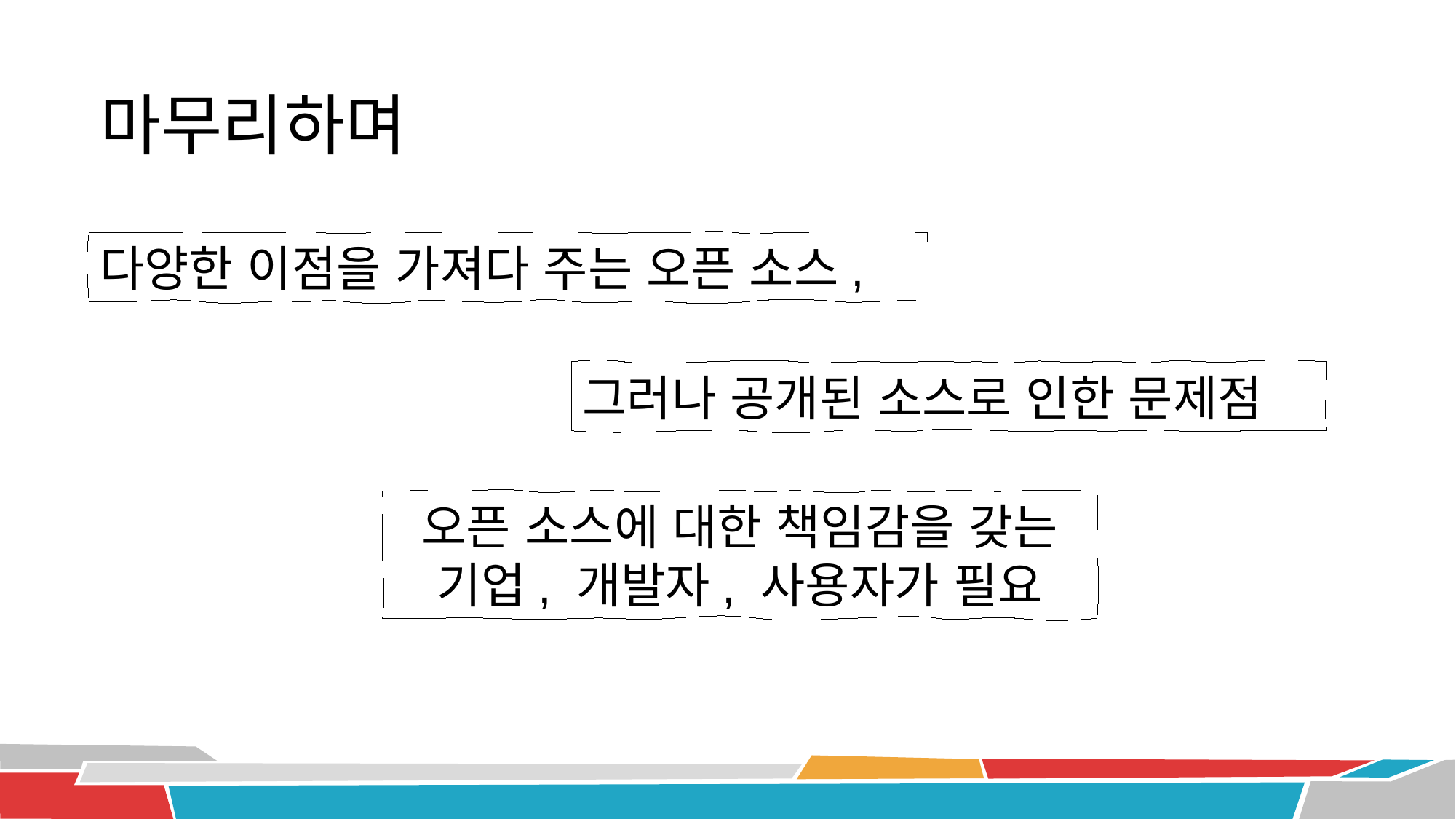

마무리하며
다양한 이점을 가져다 주는 오픈 소스,
그러나 공개된 소스로 인한 문제점
오픈 소스에 대한 책임감을 갖는 기업, 개발자, 사용자가 필요